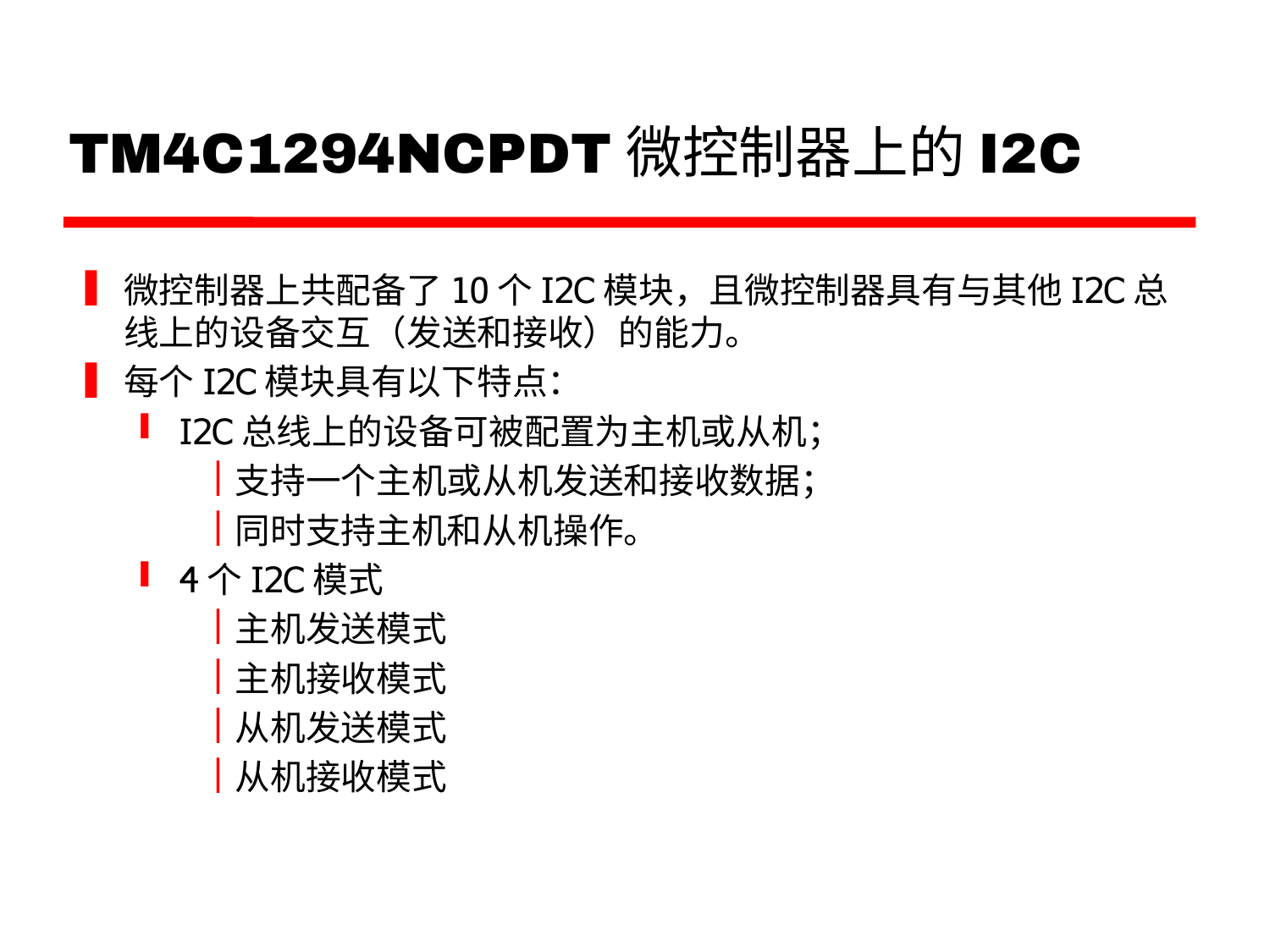

# TM4C1294NCPDT微控制器上的I2C
微控制器上共配备了10个I2C模块，且微控制器具有与其他I2C总线上的设备交互（发送和接收）的能力。
每个I2C模块具有以下特点：
I2C总线上的设备可被配置为主机或从机；
支持一个主机或从机发送和接收数据；
同时支持主机和从机操作。
4个I2C模式
主机发送模式
主机接收模式
从机发送模式
从机接收模式